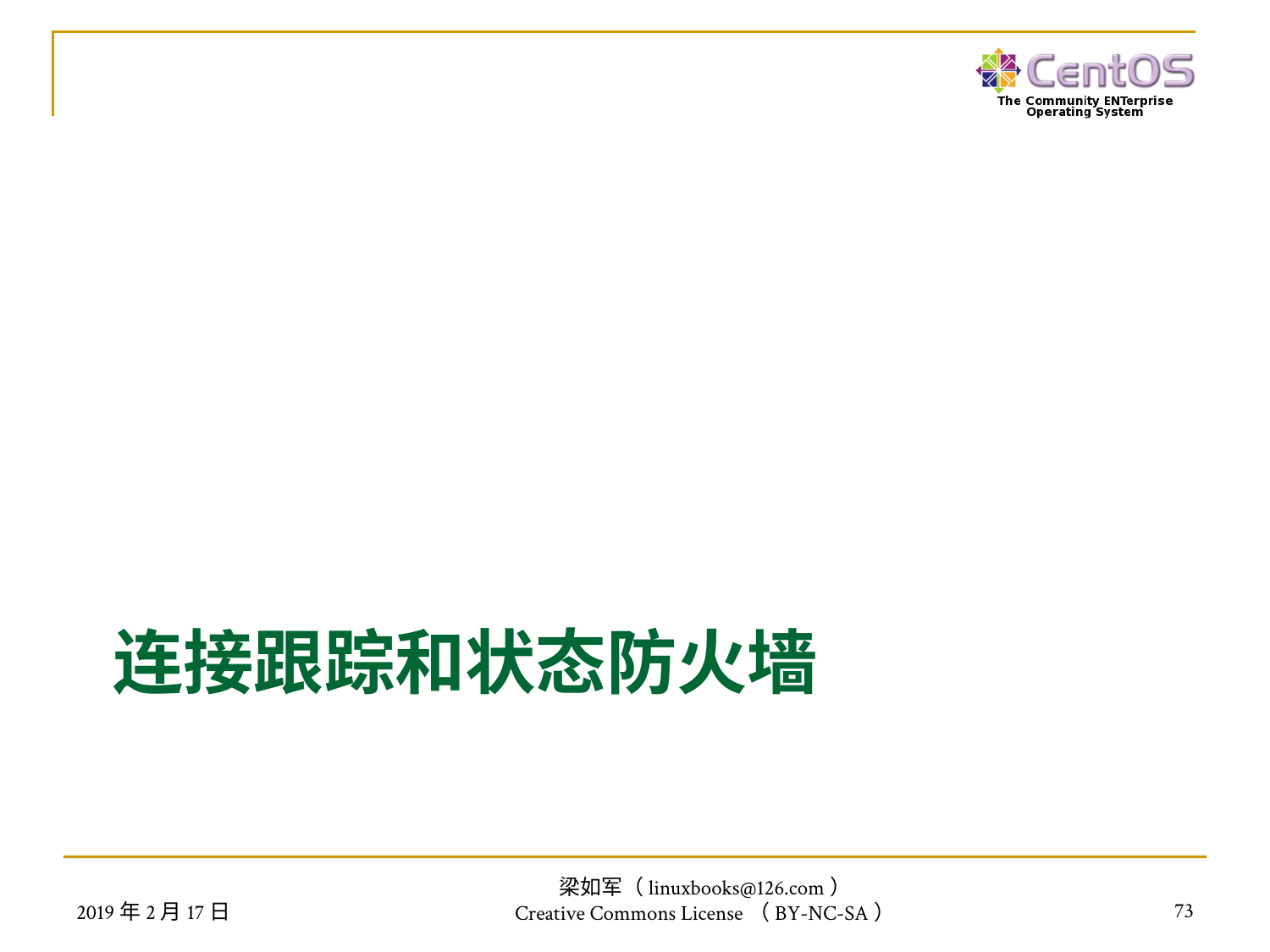

# 连接跟踪和状态防火墙
2019年2月17日
73
梁如军（linuxbooks@126.com）
Creative Commons License（BY-NC-SA）